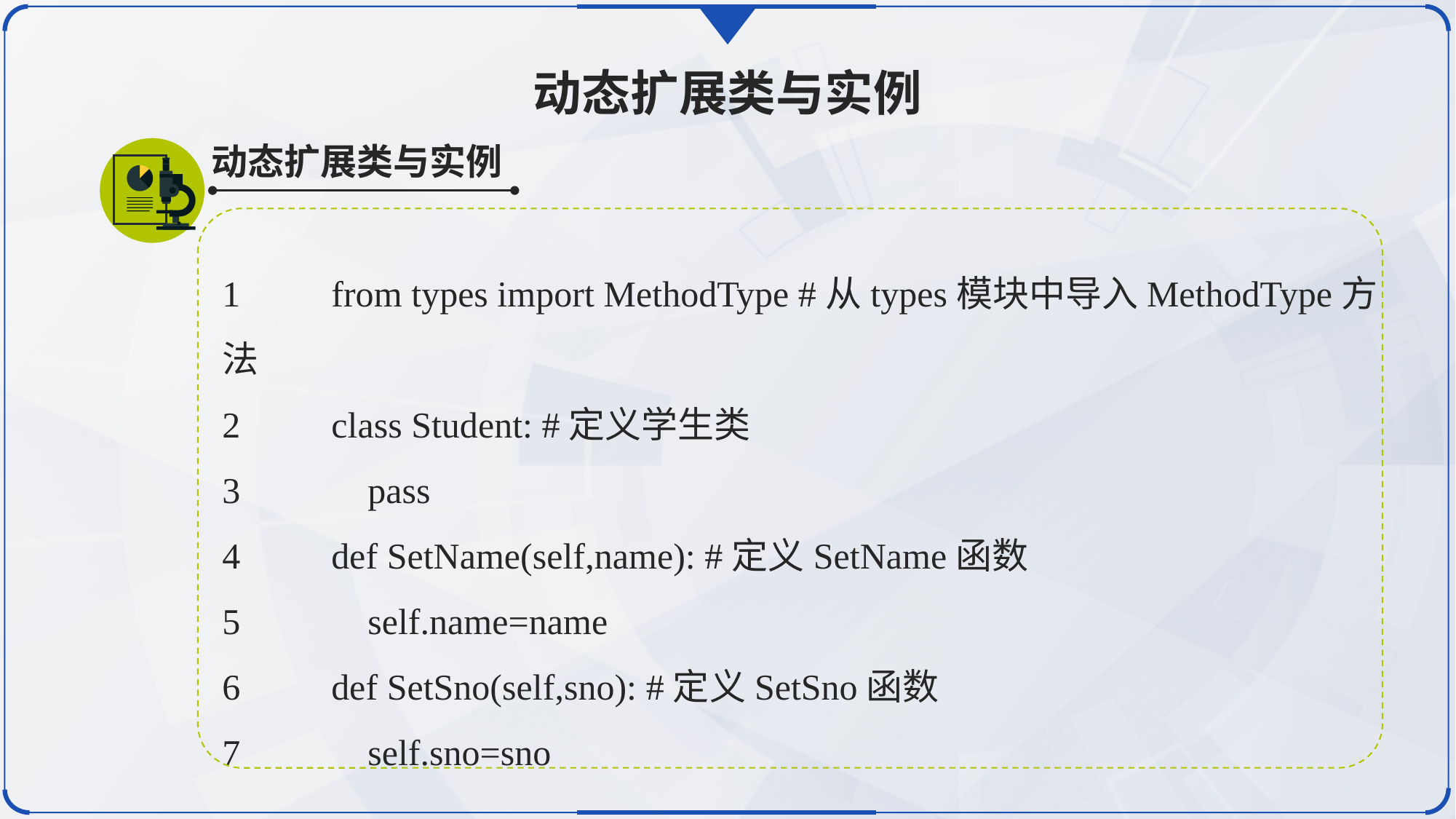

动态扩展类与实例
动态扩展类与实例

1	from types import MethodType #从types模块中导入MethodType方法
2	class Student: #定义学生类
3	    pass
4	def SetName(self,name): #定义SetName函数
5	    self.name=name
6	def SetSno(self,sno): #定义SetSno函数
7	    self.sno=sno